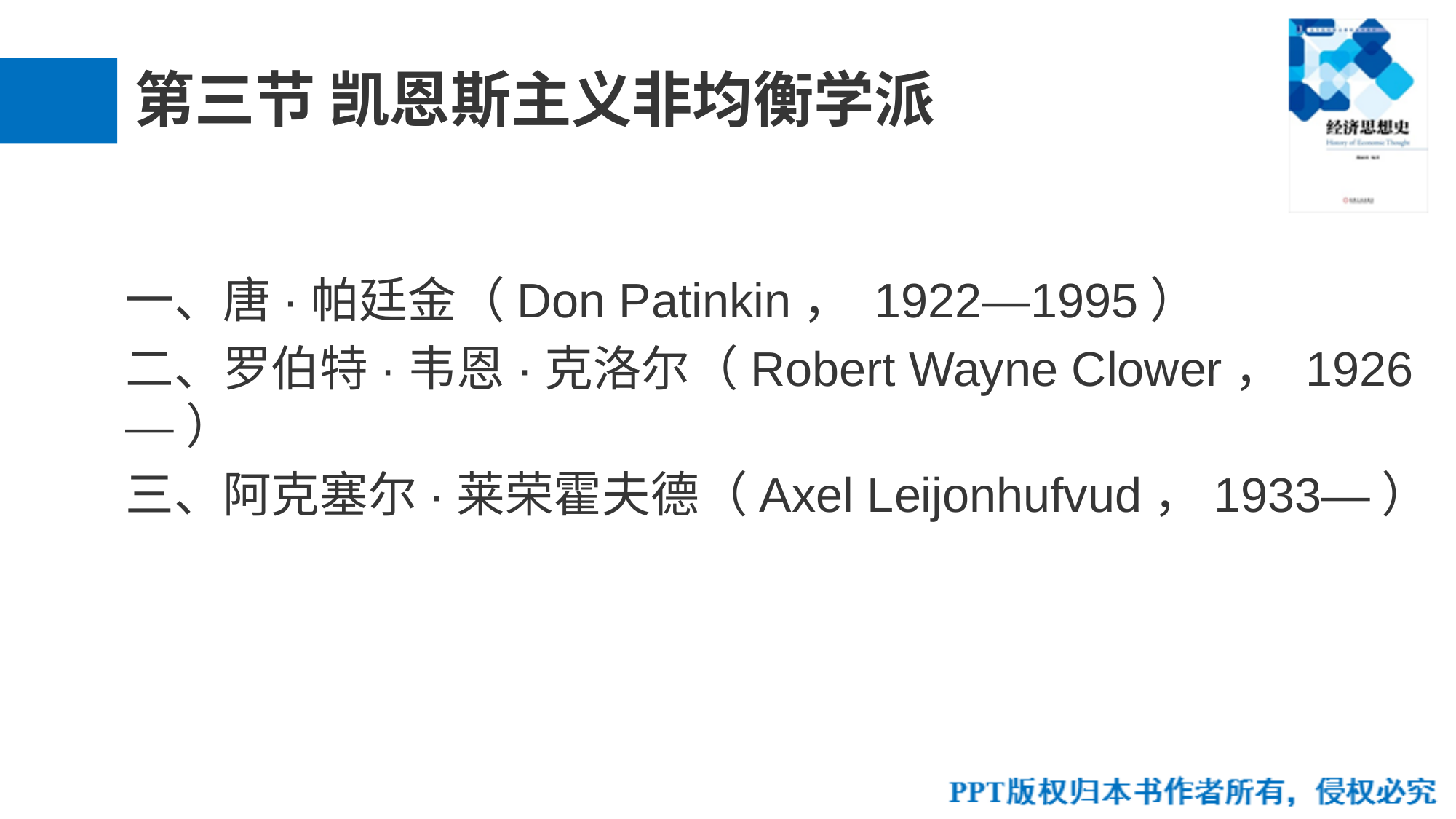

# 第三节 凯恩斯主义非均衡学派
一、唐·帕廷金（Don Patinkin， 1922—1995）
二、罗伯特·韦恩·克洛尔（Robert Wayne Clower， 1926—）
三、阿克塞尔·莱荣霍夫德（Axel Leijonhufvud，1933—）